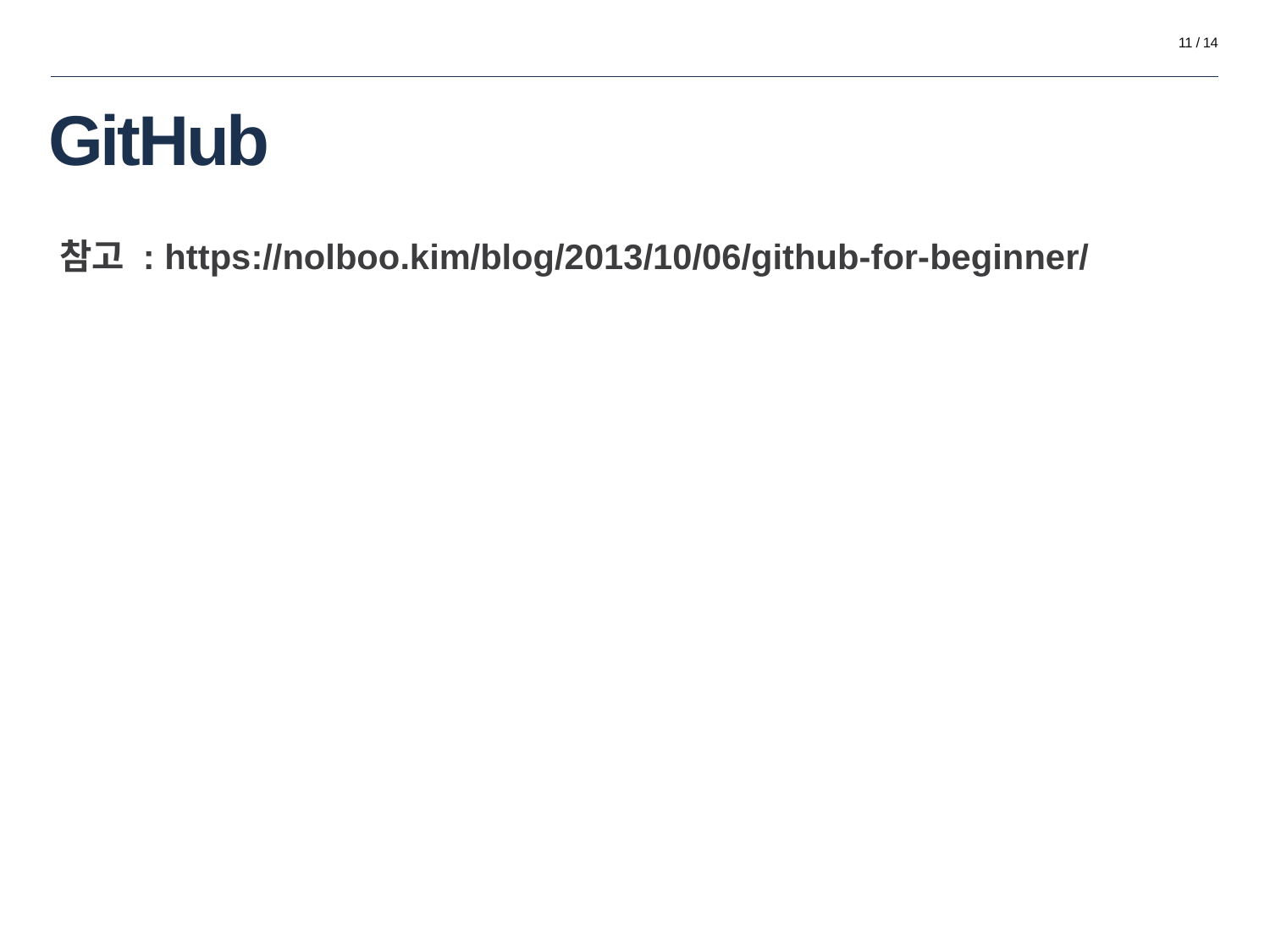

11 / 14
# GitHub
참고 : https://nolboo.kim/blog/2013/10/06/github-for-beginner/